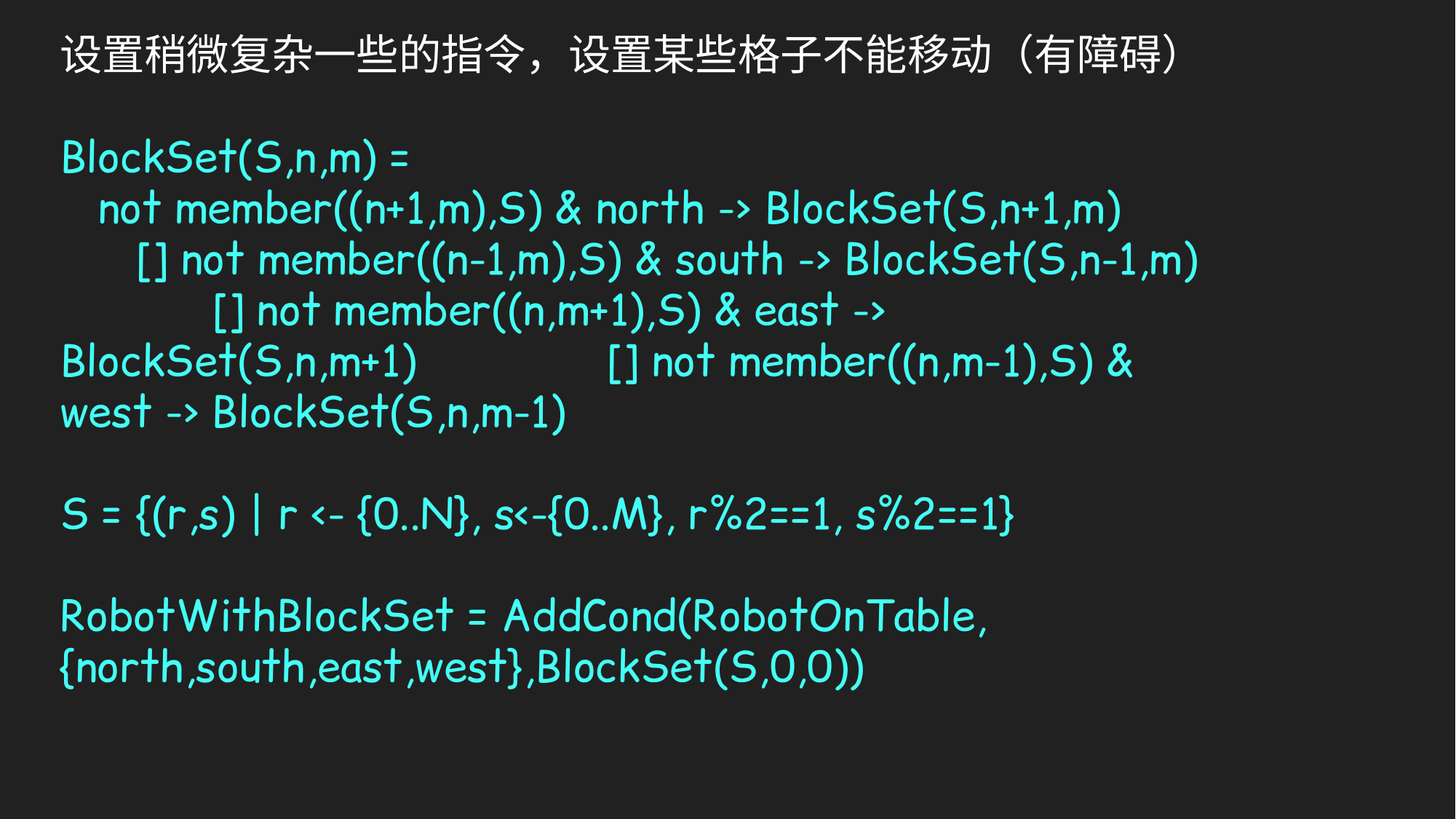

设置稍微复杂一些的指令，设置某些格子不能移动（有障碍）

BlockSet(S,n,m) =
   not member((n+1,m),S) & north -> BlockSet(S,n+1,m)               [] not member((n-1,m),S) & south -> BlockSet(S,n-1,m)               [] not member((n,m+1),S) & east -> BlockSet(S,n,m+1)               [] not member((n,m-1),S) & west -> BlockSet(S,n,m-1)

S = {(r,s) | r <- {0..N}, s<-{0..M}, r%2==1, s%2==1}

RobotWithBlockSet = AddCond(RobotOnTable,{north,south,east,west},BlockSet(S,0,0))